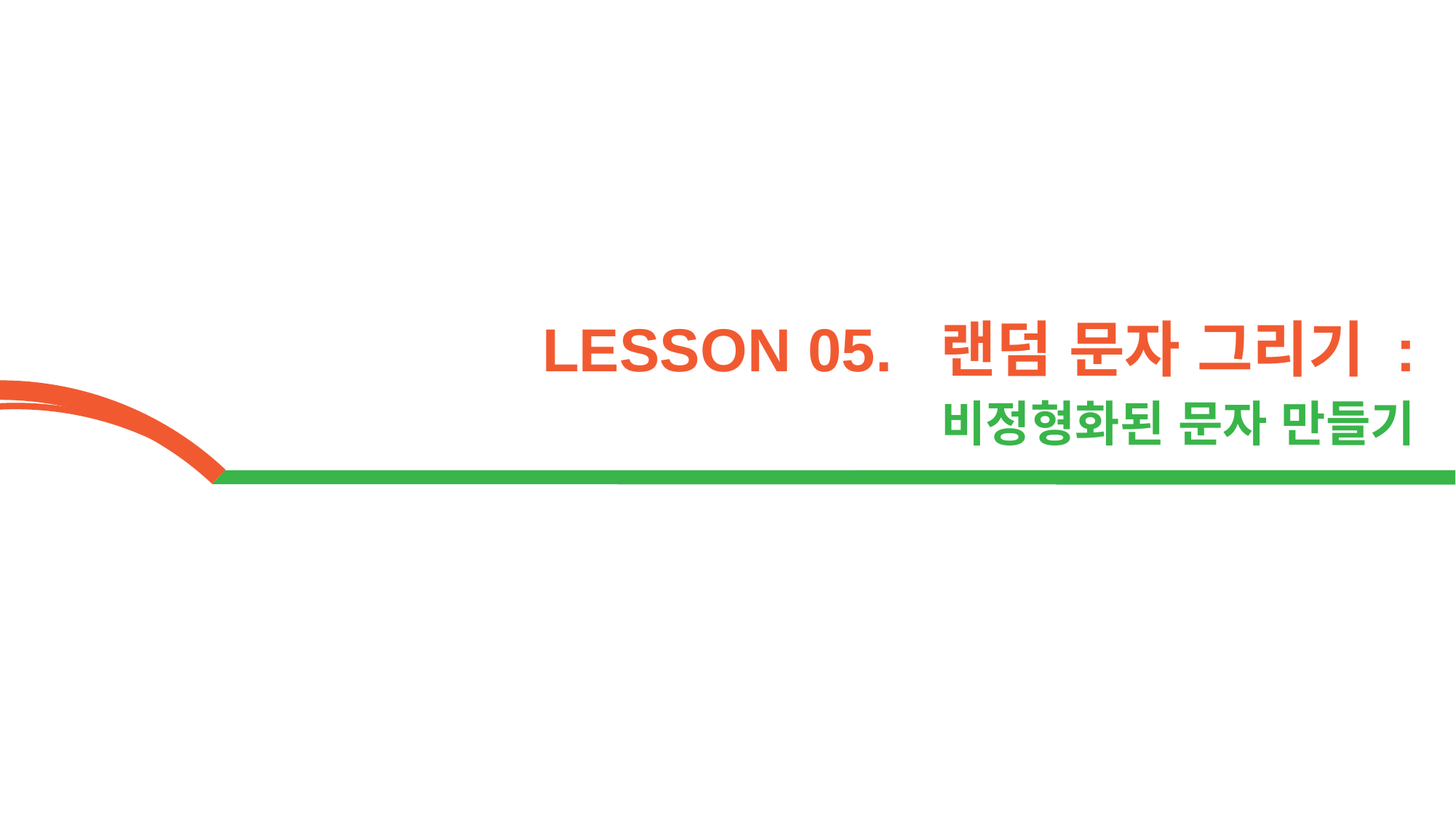

LESSON 05.  랜덤 문자 그리기 :
비정형화된 문자 만들기